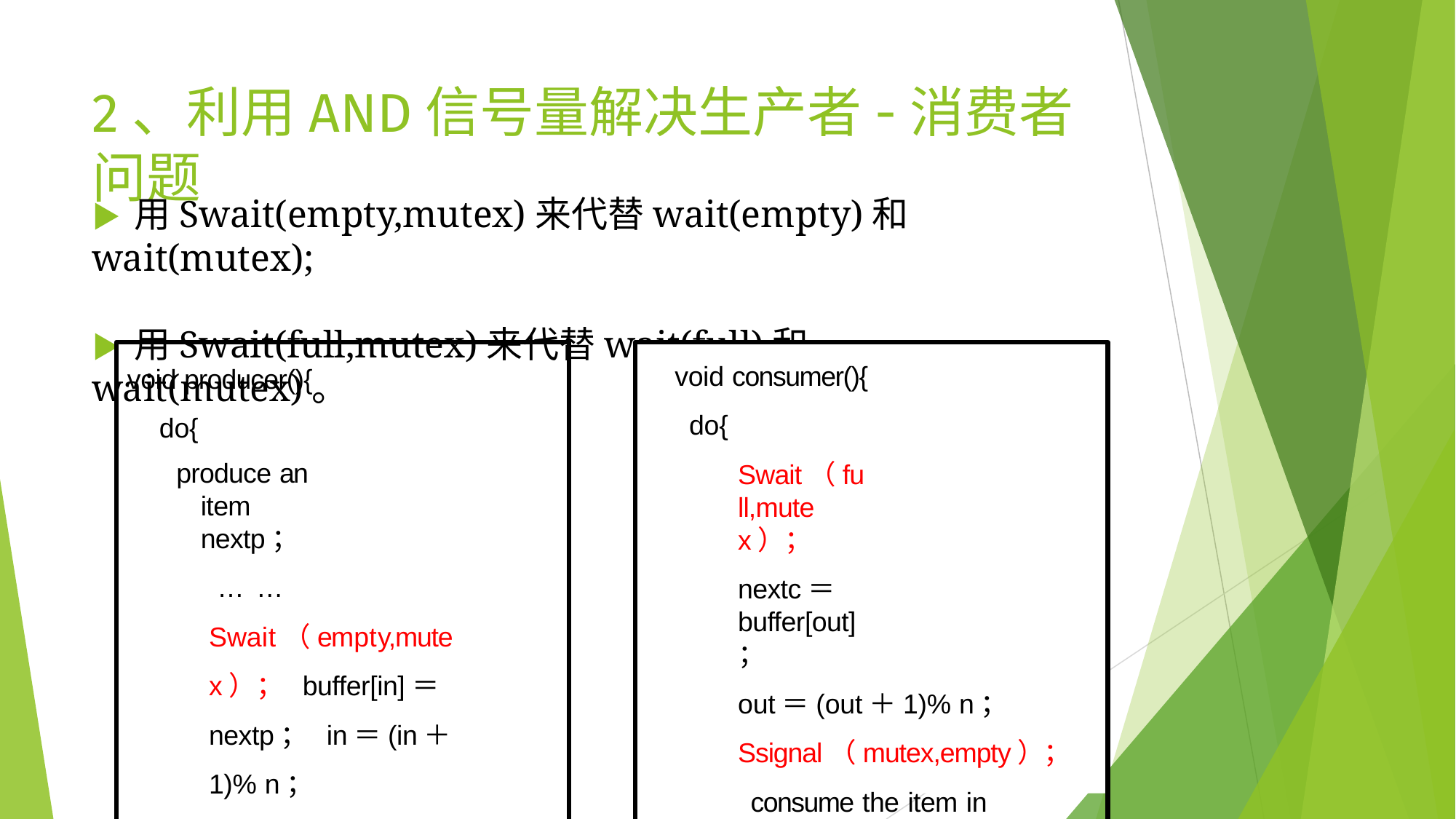

# 2、利用AND信号量解决生产者-消费者问题
▶	用Swait(empty,mutex)来代替wait(empty)和wait(mutex);

▶	用Swait(full,mutex)来代替wait(full)和wait(mutex)。
void producer(){  do{
produce an item nextp；
……  Swait（empty,mutex）；  buffer[in]＝nextp；  in＝(in＋1)% n；  Ssignal（mutex,full）；
} while(TRUE)；}

void consumer(){
do{
Swait（full,mutex）；
nextc＝buffer[out]；
out＝(out＋1)% n；  Ssignal（mutex,empty）；  consume the item in nextc；
……
}while(TRUE);}